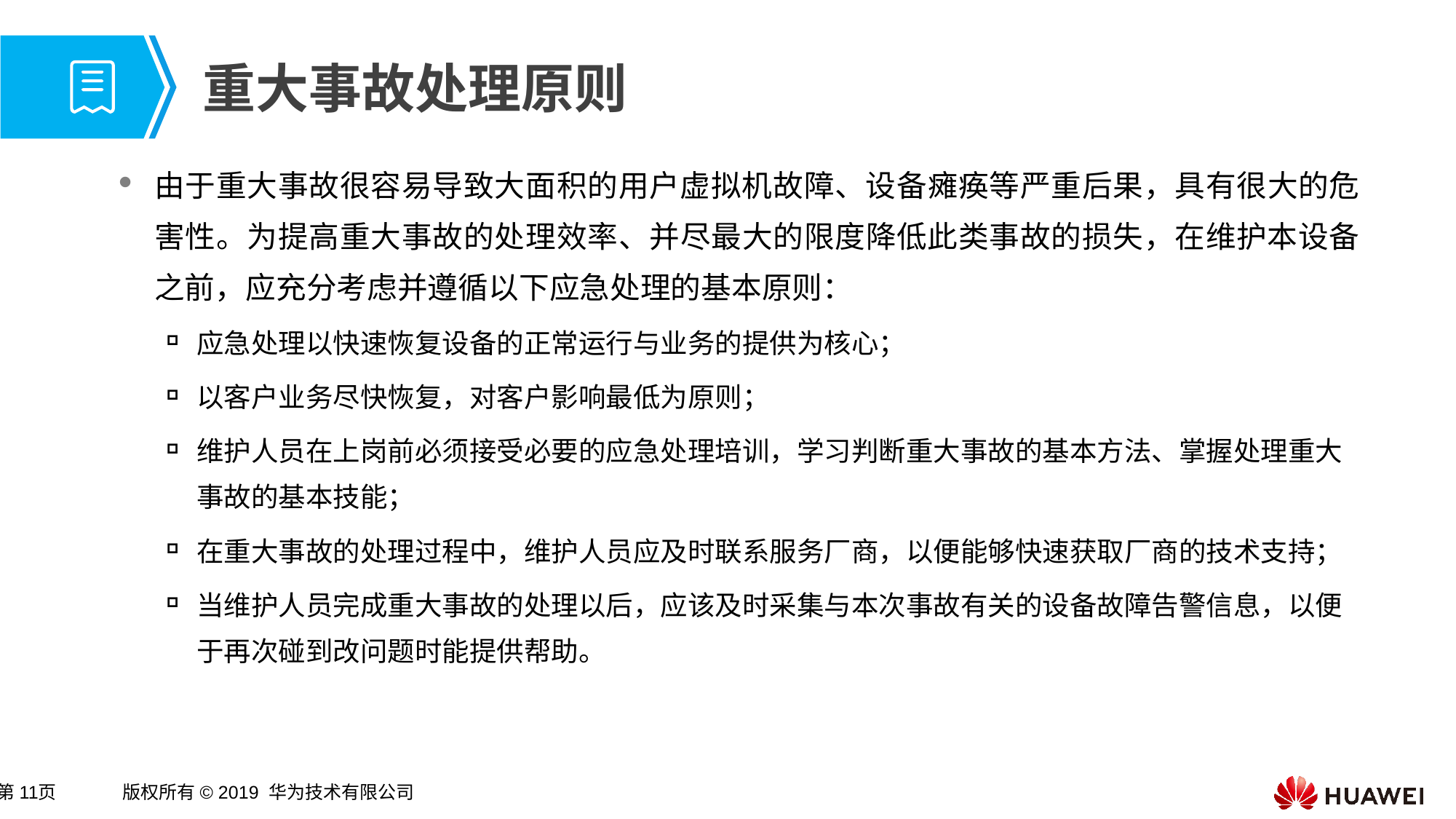

# 重大事故处理原则
由于重大事故很容易导致大面积的用户虚拟机故障、设备瘫痪等严重后果，具有很大的危害性。为提高重大事故的处理效率、并尽最大的限度降低此类事故的损失，在维护本设备之前，应充分考虑并遵循以下应急处理的基本原则：
应急处理以快速恢复设备的正常运行与业务的提供为核心；
以客户业务尽快恢复，对客户影响最低为原则；
维护人员在上岗前必须接受必要的应急处理培训，学习判断重大事故的基本方法、掌握处理重大事故的基本技能；
在重大事故的处理过程中，维护人员应及时联系服务厂商，以便能够快速获取厂商的技术支持；
当维护人员完成重大事故的处理以后，应该及时采集与本次事故有关的设备故障告警信息，以便于再次碰到改问题时能提供帮助。